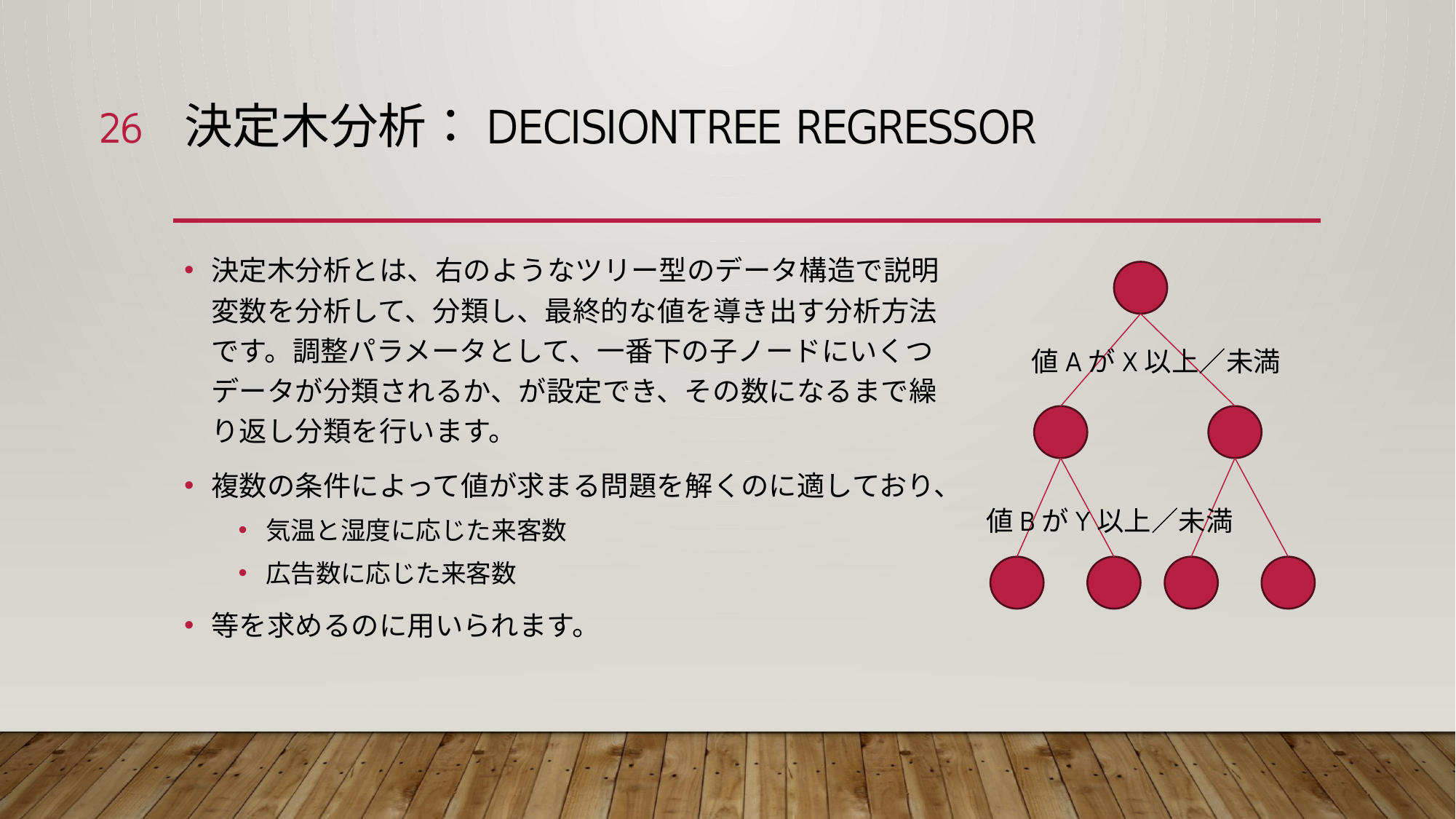

26
# 決定木分析：DecisionTree Regressor
決定木分析とは、右のようなツリー型のデータ構造で説明変数を分析して、分類し、最終的な値を導き出す分析方法です。調整パラメータとして、一番下の子ノードにいくつデータが分類されるか、が設定でき、その数になるまで繰り返し分類を行います。
複数の条件によって値が求まる問題を解くのに適しており、
気温と湿度に応じた来客数
広告数に応じた来客数
等を求めるのに用いられます。

値AがX以上／未満

値BがY以上／未満